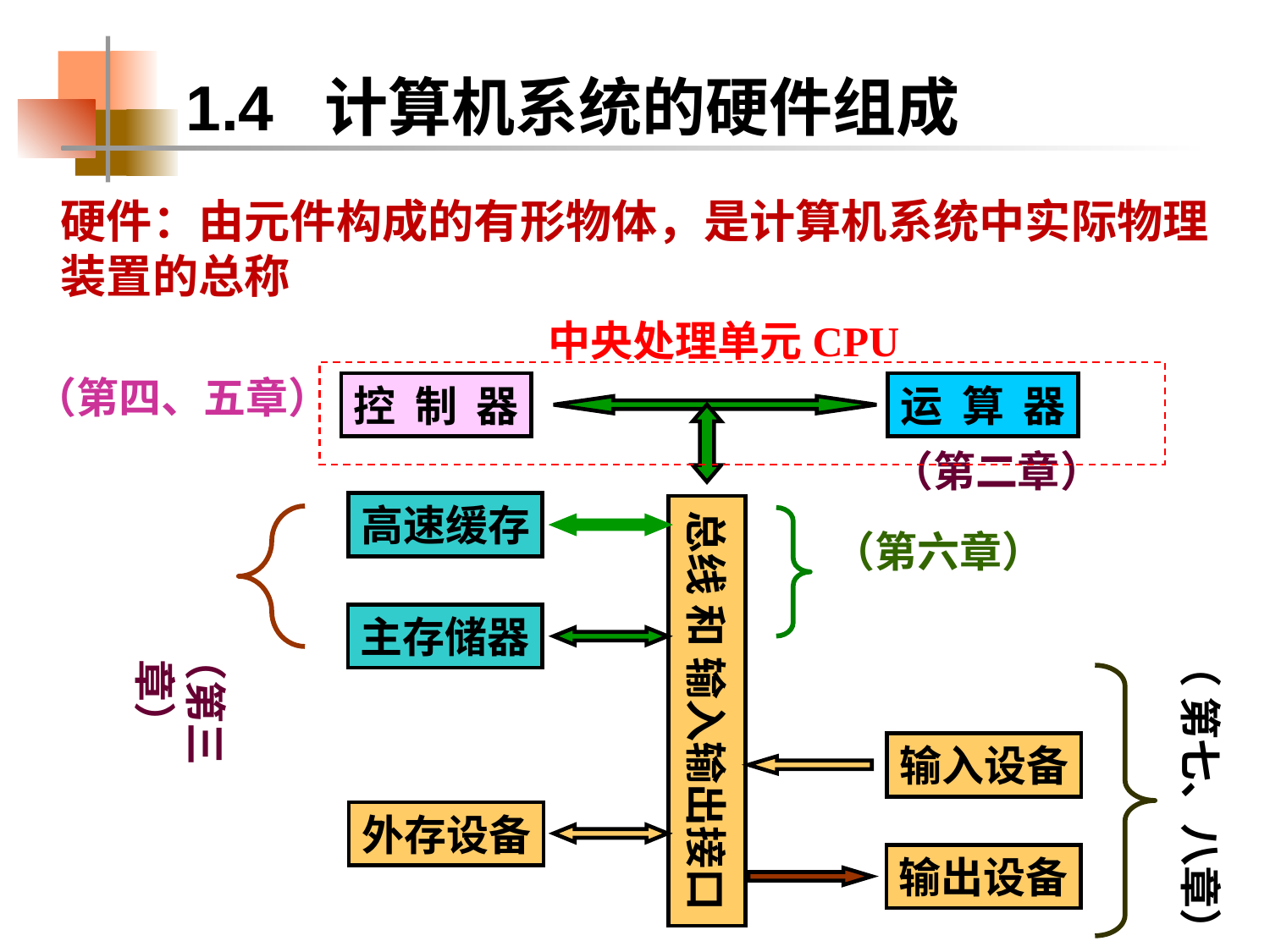

1.4  计算机系统的硬件组成
硬件：由元件构成的有形物体，是计算机系统中实际物理装置的总称
中央处理单元CPU

（第四、五章）
（第二章）
（第六章）
（第三章）
（ 第七、八章）

控  制  器
运  算  器

高速缓存
总线 和 输入输出接口

主存储器

输入设备

外存设备

输出设备